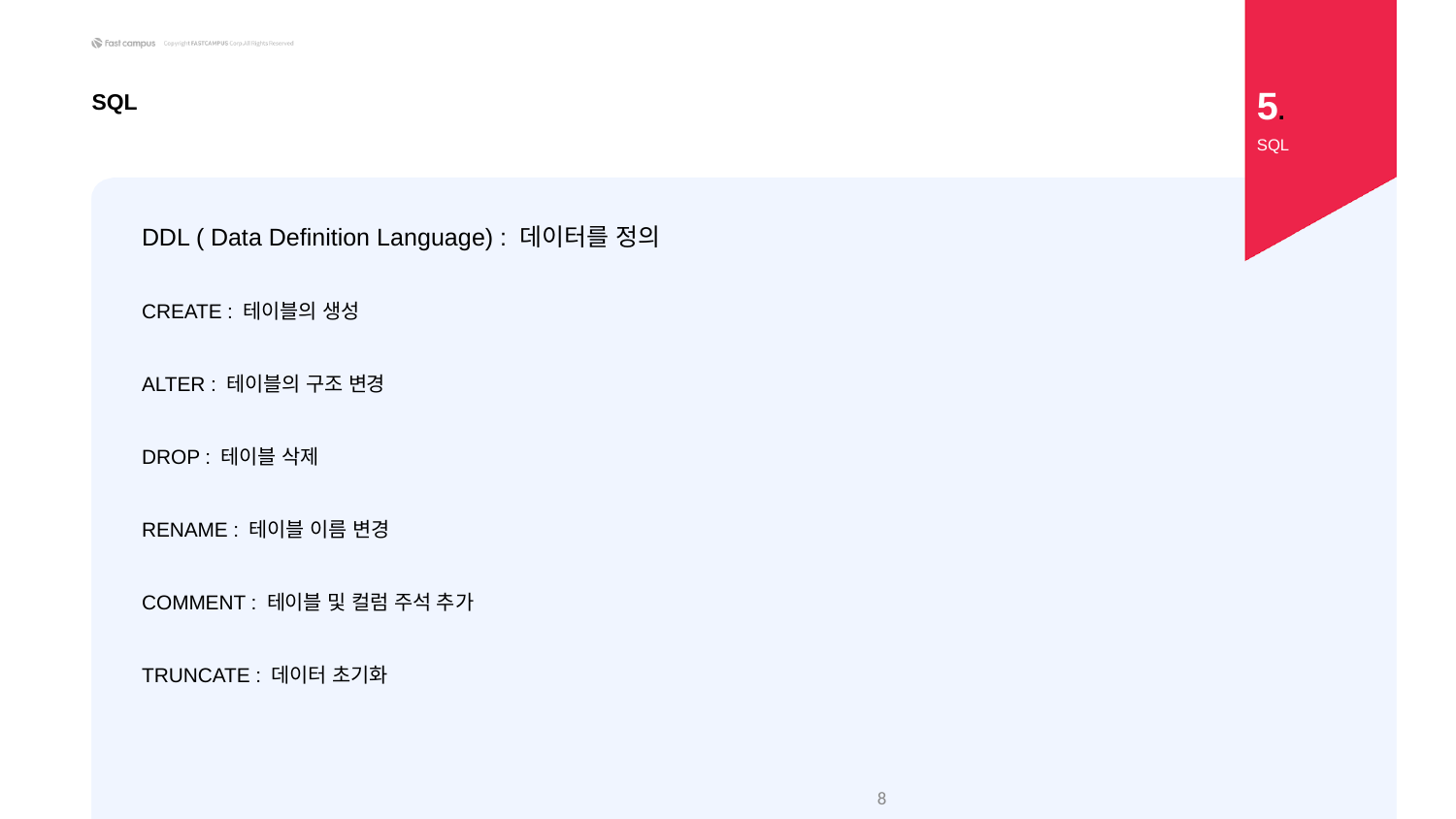

5.
SQL
SQL
DDL ( Data Definition Language) : 데이터를 정의
CREATE : 테이블의 생성
ALTER : 테이블의 구조 변경
DROP : 테이블 삭제
RENAME : 테이블 이름 변경
COMMENT : 테이블 및 컬럼 주석 추가
TRUNCATE : 데이터 초기화
8